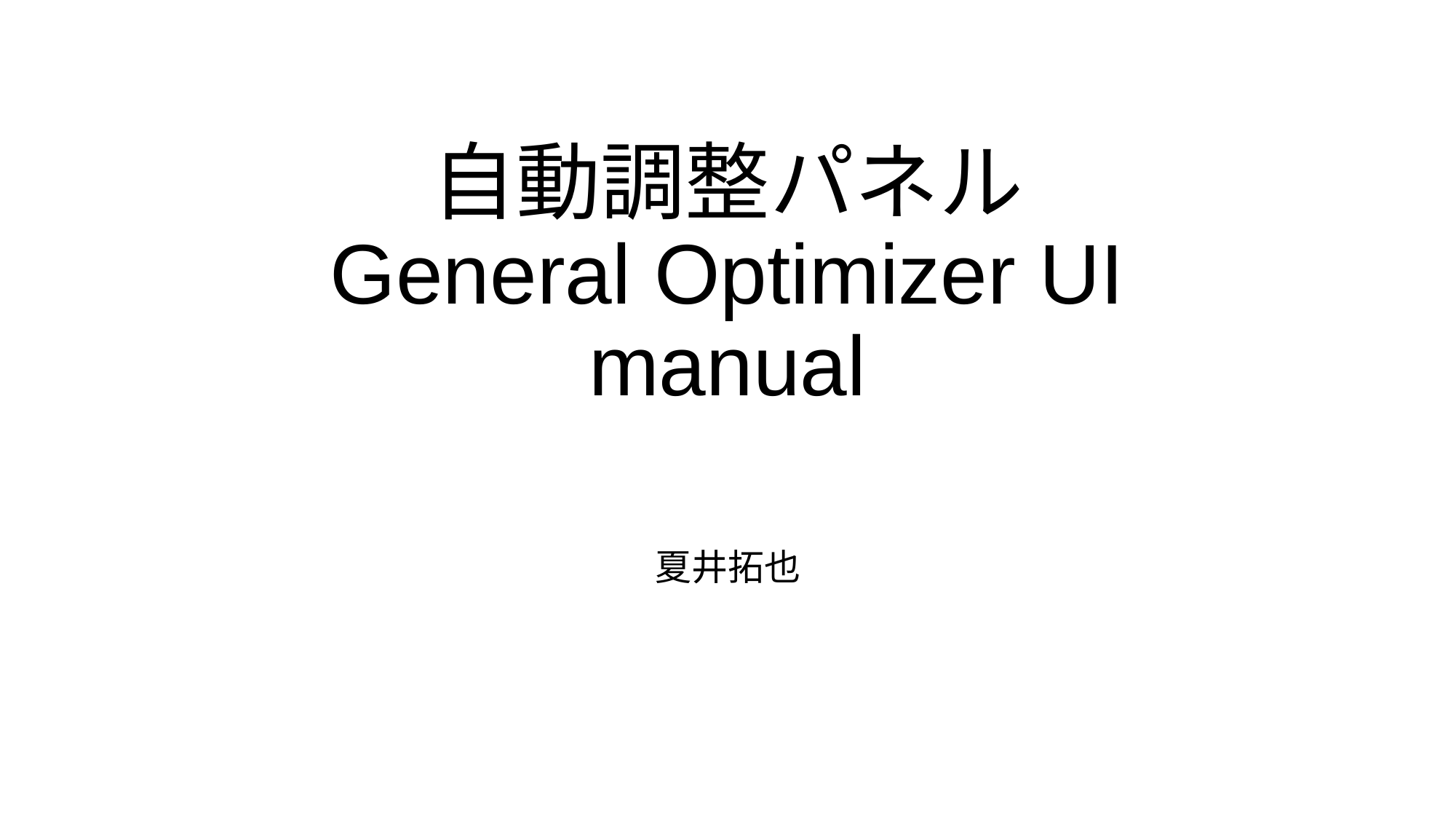

# 自動調整パネル General Optimizer UI manual

夏井拓也